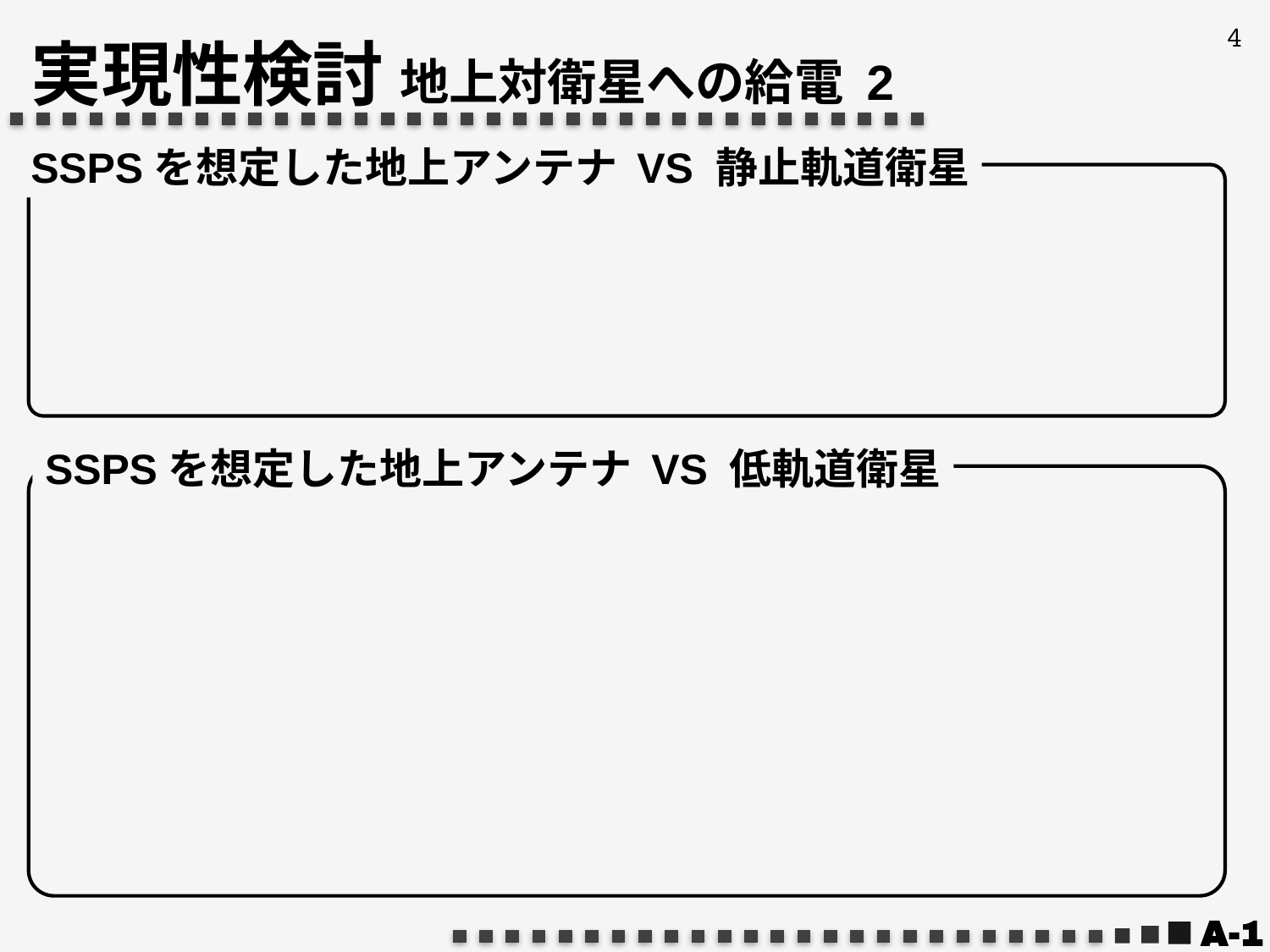

# 実現性検討 地上対衛星への給電 2
SSPSを想定した地上アンテナ VS 静止軌道衛星

SSPSを想定した地上アンテナ VS 低軌道衛星